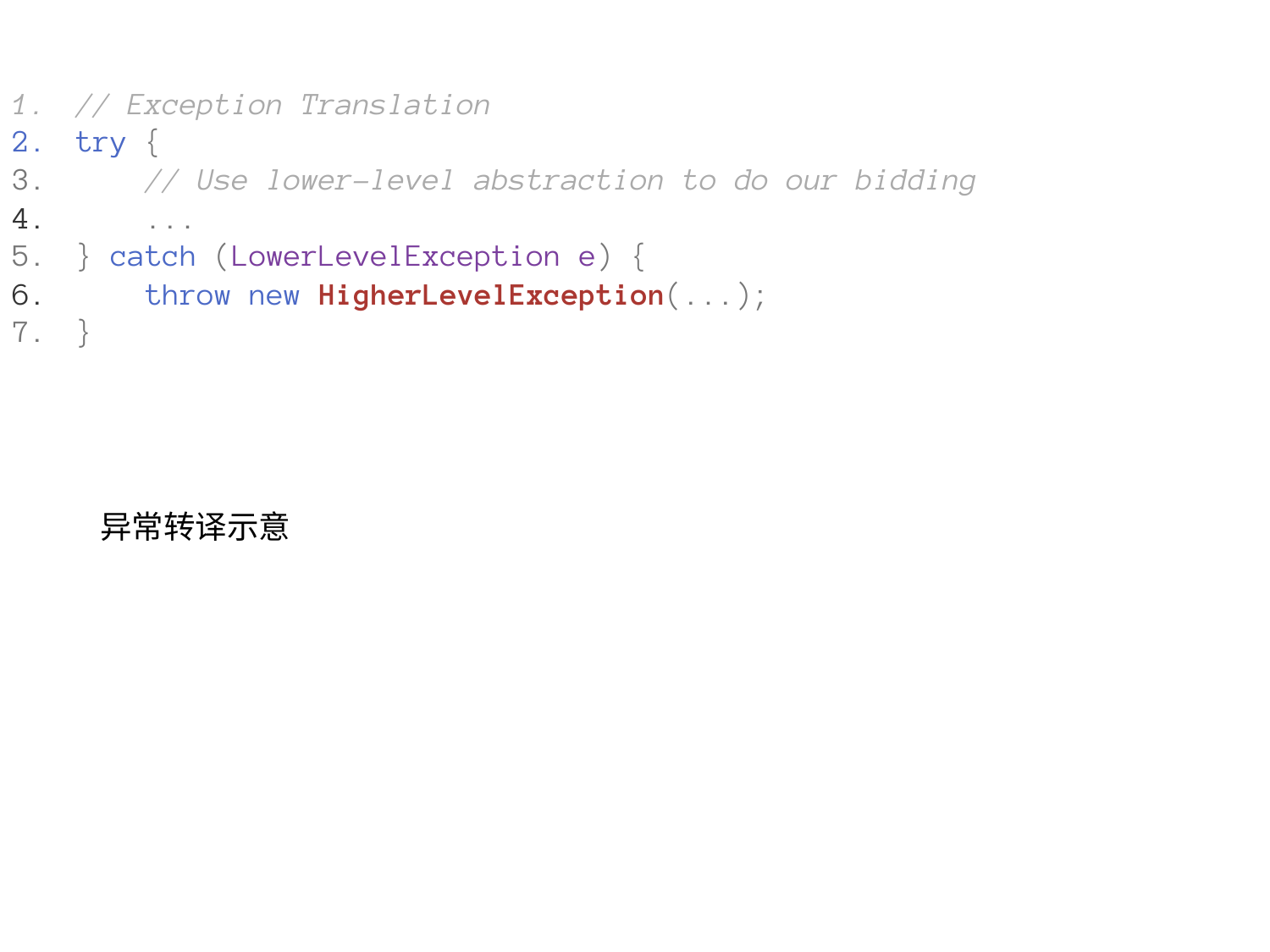

// Exception Translation
try {
    // Use lower-level abstraction to do our bidding
    ...
} catch (LowerLevelException e) {
    throw new HigherLevelException(...);
}
异常转译示意